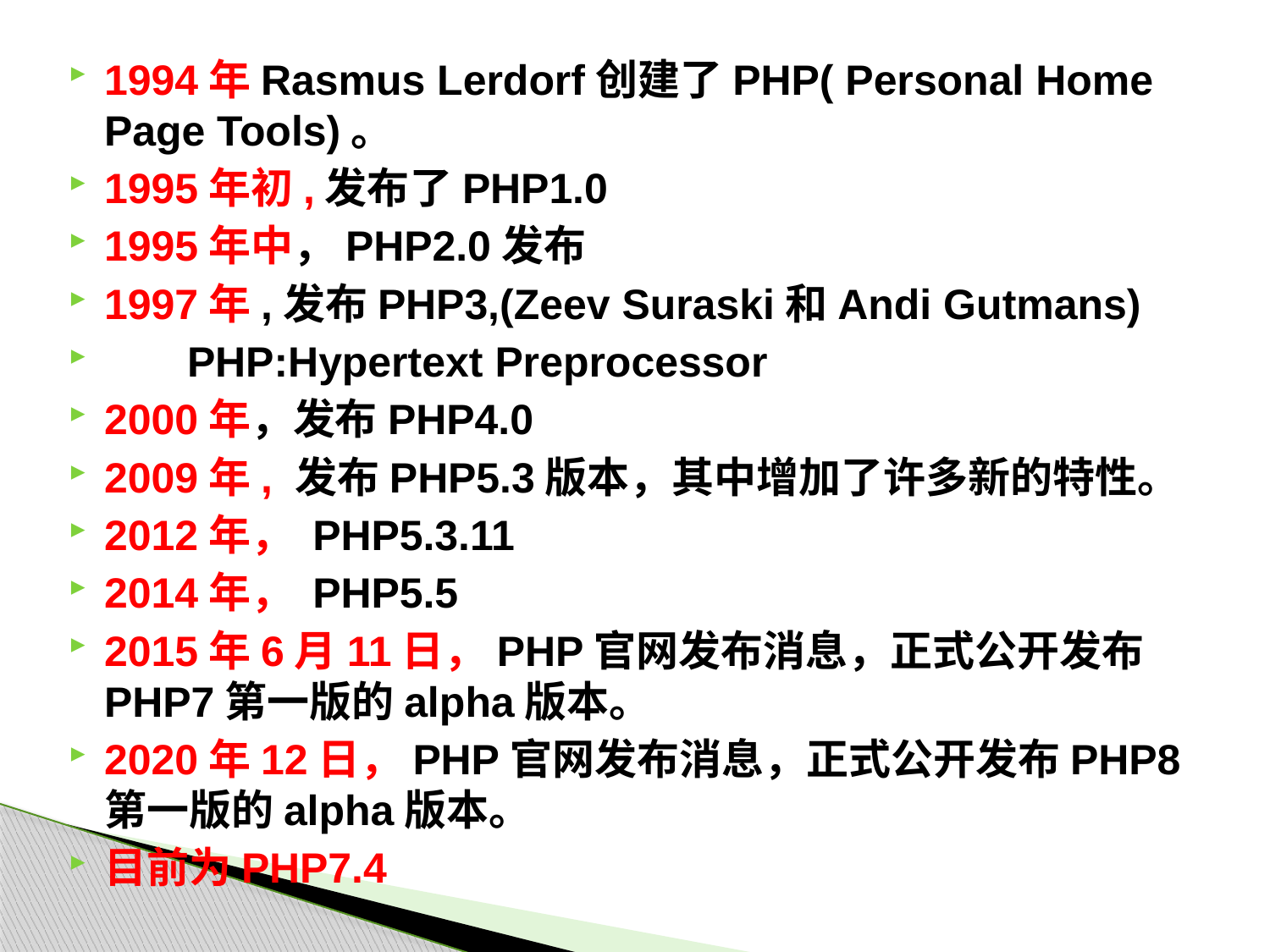

1994年Rasmus Lerdorf创建了PHP( Personal Home Page Tools)。
1995年初,发布了PHP1.0
1995年中，PHP2.0发布
1997年,发布PHP3,(Zeev Suraski和Andi Gutmans)
       PHP:Hypertext Preprocessor
2000年，发布PHP4.0
2009年, 发布PHP5.3版本，其中增加了许多新的特性。
2012年， PHP5.3.11
2014年， PHP5.5
2015年6月11日，PHP官网发布消息，正式公开发布PHP7第一版的alpha版本。
2020年12日，PHP官网发布消息，正式公开发布PHP8第一版的alpha版本。
目前为PHP7.4